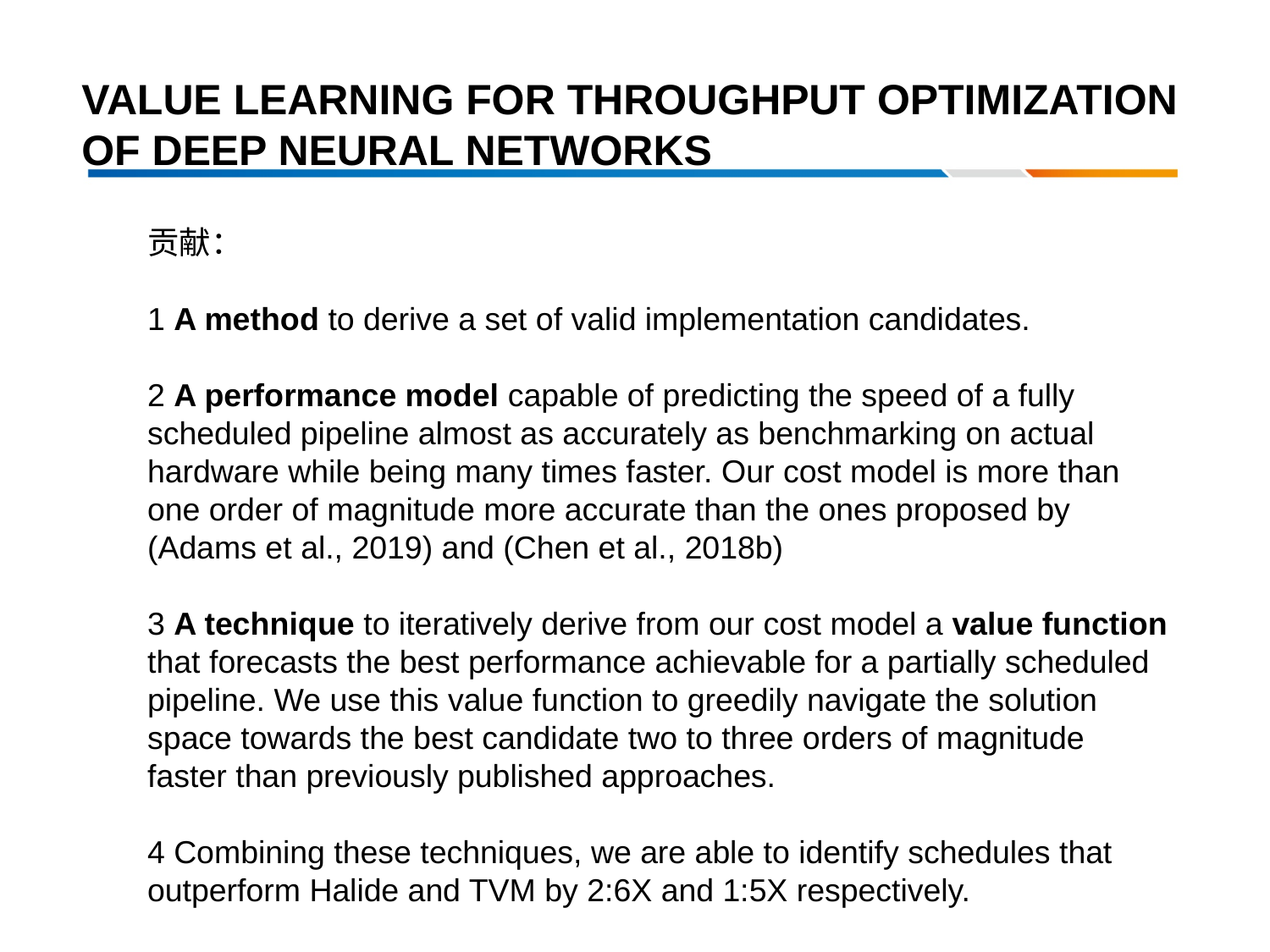

# VALUE LEARNING FOR THROUGHPUT OPTIMIZATION OF DEEP NEURAL NETWORKS
贡献：
1 A method to derive a set of valid implementation candidates.
2 A performance model capable of predicting the speed of a fully scheduled pipeline almost as accurately as benchmarking on actual hardware while being many times faster. Our cost model is more than one order of magnitude more accurate than the ones proposed by
(Adams et al., 2019) and (Chen et al., 2018b)
3 A technique to iteratively derive from our cost model a value function that forecasts the best performance achievable for a partially scheduled pipeline. We use this value function to greedily navigate the solution
space towards the best candidate two to three orders of magnitude faster than previously published approaches.

4 Combining these techniques, we are able to identify schedules that outperform Halide and TVM by 2:6X and 1:5X respectively.